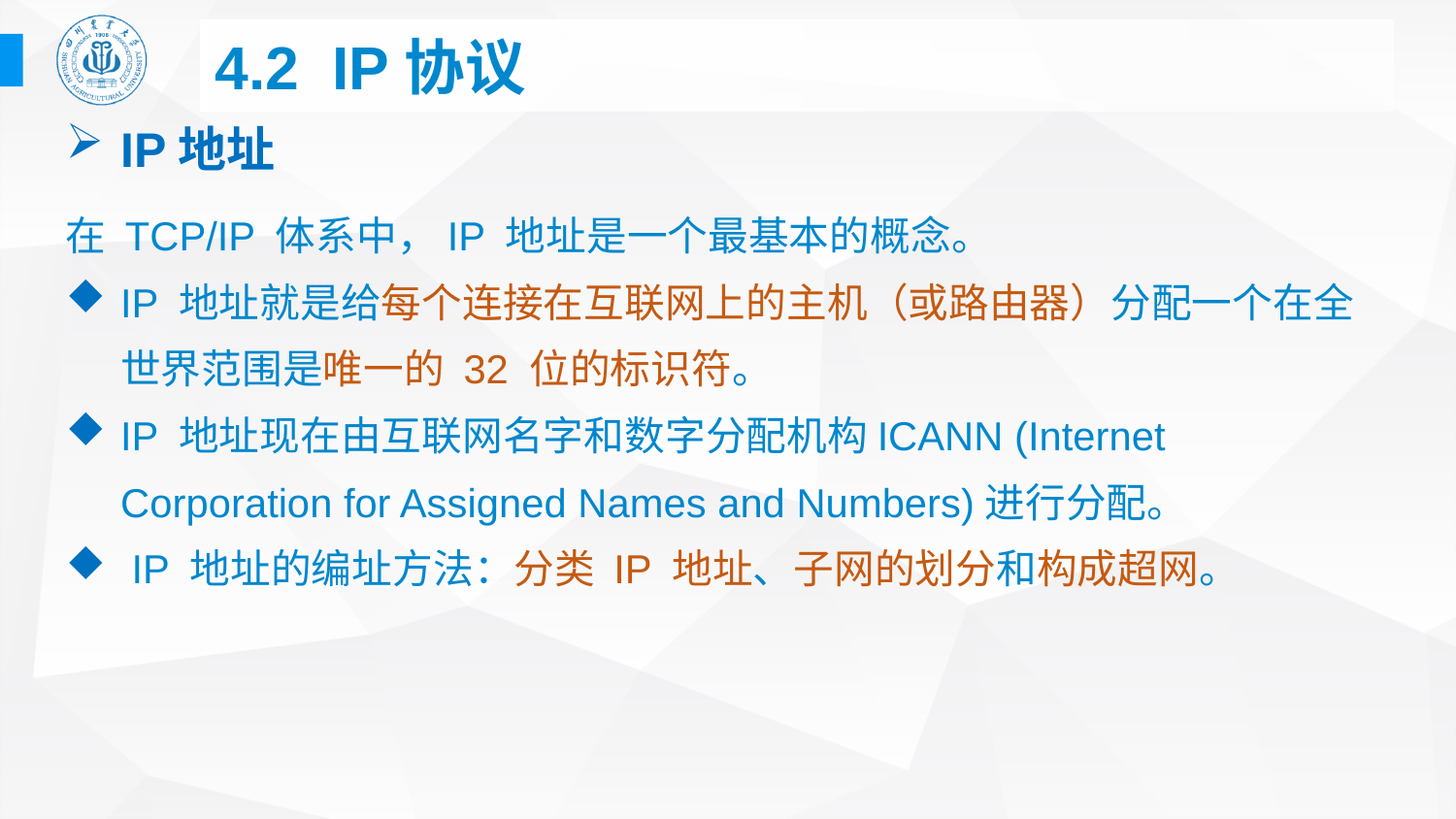

# 4.2  IP协议
IP地址
在 TCP/IP 体系中，IP 地址是一个最基本的概念。
IP 地址就是给每个连接在互联网上的主机（或路由器）分配一个在全世界范围是唯一的 32 位的标识符。
IP 地址现在由互联网名字和数字分配机构ICANN (Internet Corporation for Assigned Names and Numbers)进行分配。
 IP 地址的编址方法：分类 IP 地址、子网的划分和构成超网。